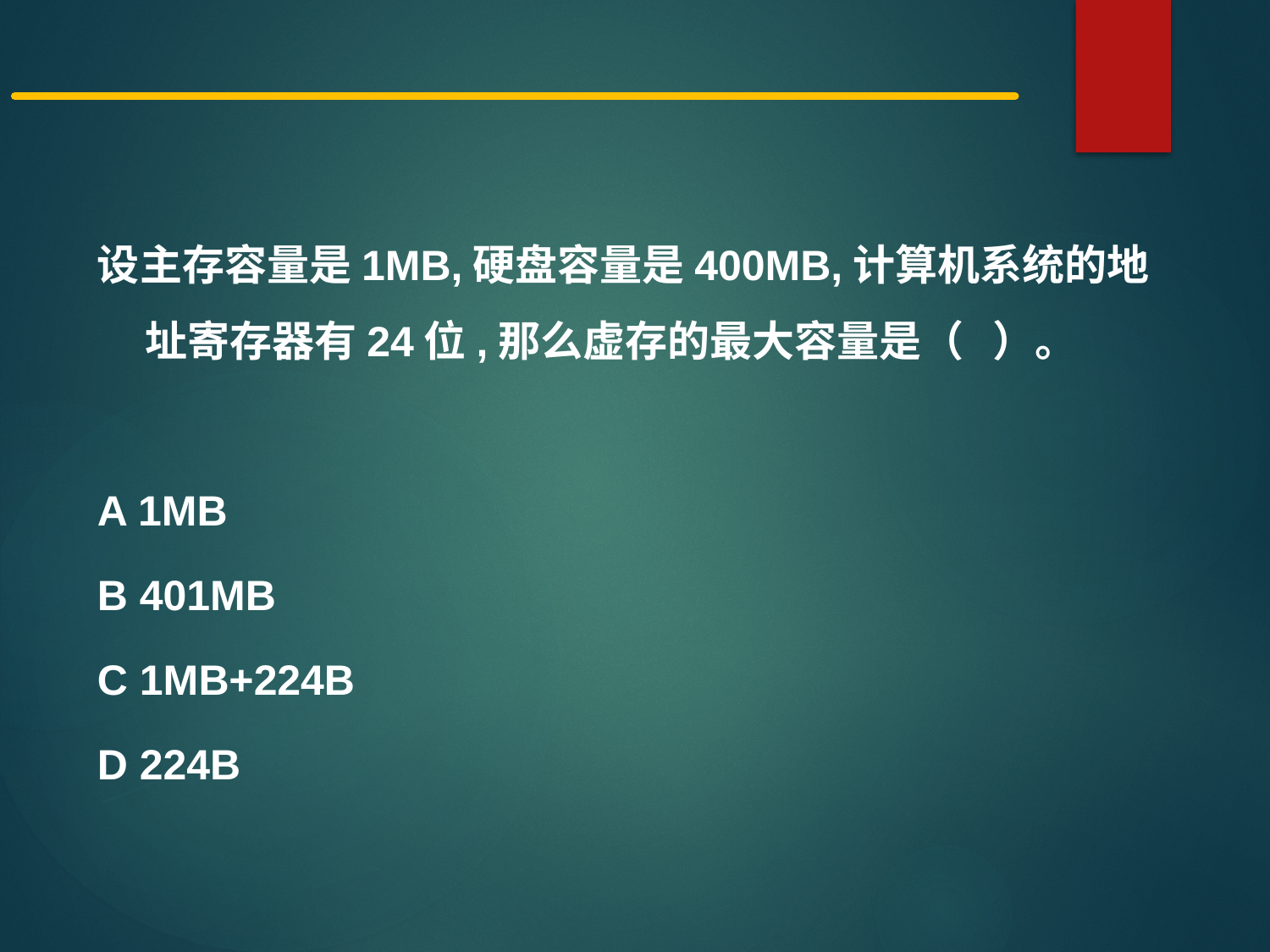

设主存容量是1MB,硬盘容量是400MB,计算机系统的地址寄存器有24位,那么虚存的最大容量是（   ）。

A 1MB
B 401MB
C 1MB+224B
D 224B